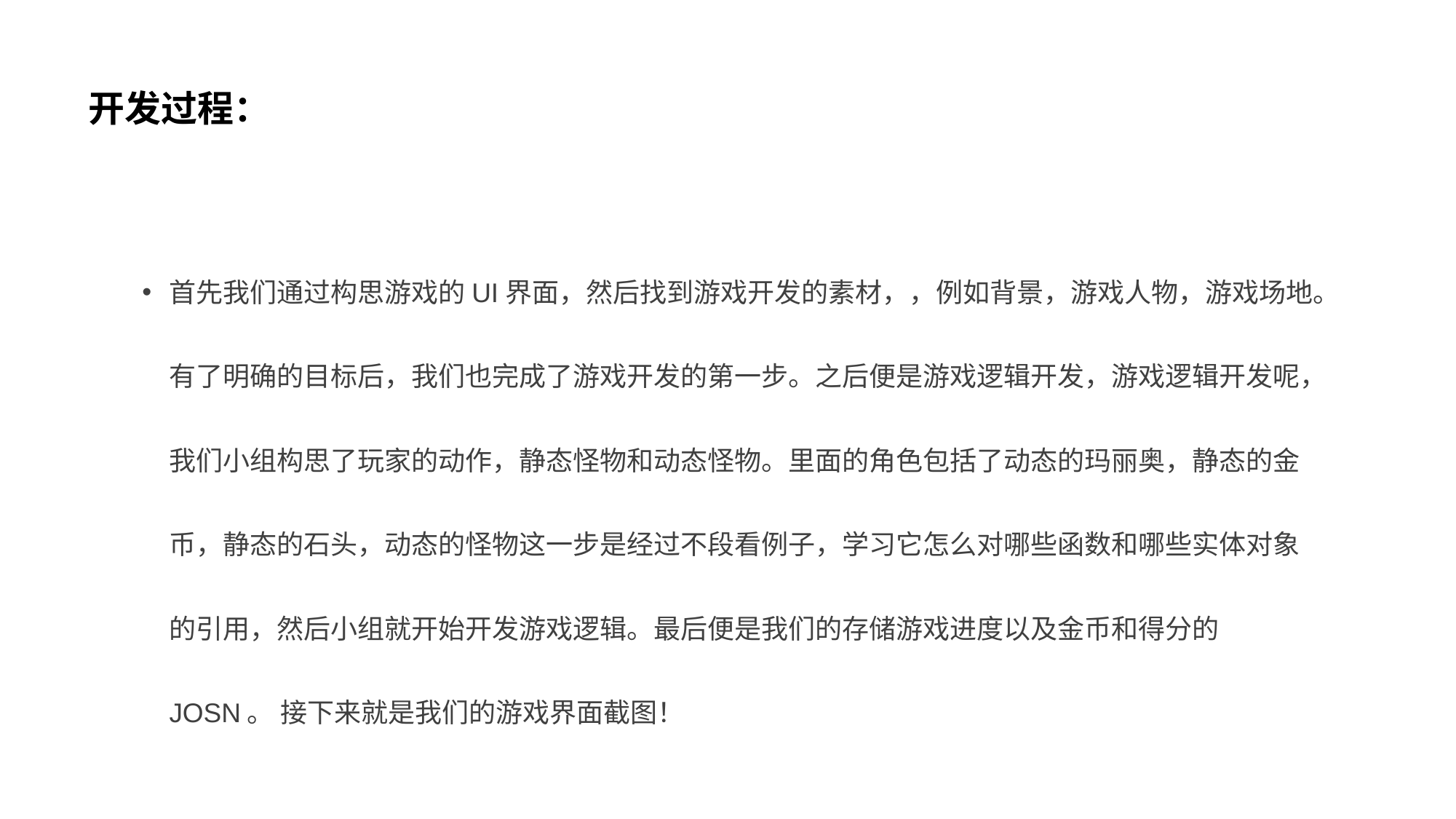

# 开发过程：
首先我们通过构思游戏的UI界面，然后找到游戏开发的素材，，例如背景，游戏人物，游戏场地。有了明确的目标后，我们也完成了游戏开发的第一步。之后便是游戏逻辑开发，游戏逻辑开发呢，我们小组构思了玩家的动作，静态怪物和动态怪物。里面的角色包括了动态的玛丽奥，静态的金币，静态的石头，动态的怪物这一步是经过不段看例子，学习它怎么对哪些函数和哪些实体对象的引用，然后小组就开始开发游戏逻辑。最后便是我们的存储游戏进度以及金币和得分的JOSN。 接下来就是我们的游戏界面截图！